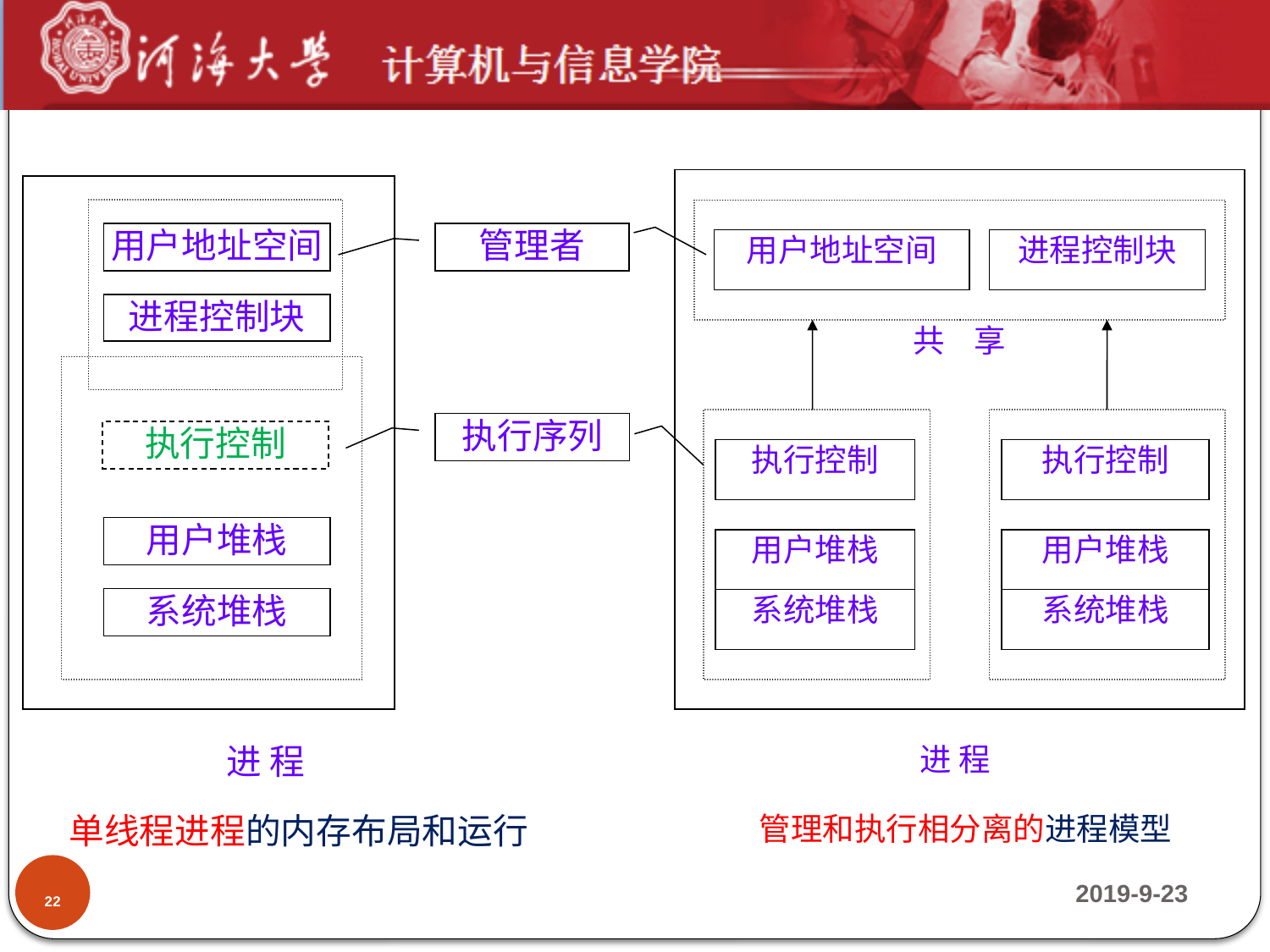

用户地址空间
进程控制块

共    享

执行控制
用户堆栈
系统堆栈

执行控制
用户堆栈
系统堆栈
进 程

管理者
用户地址空间
管理者
进程控制块

执行序列
执行序列
执行控制
用户堆栈
系统堆栈
进 程
单线程进程的内存布局和运行
管理和执行相分离的进程模型
22
2019-9-23